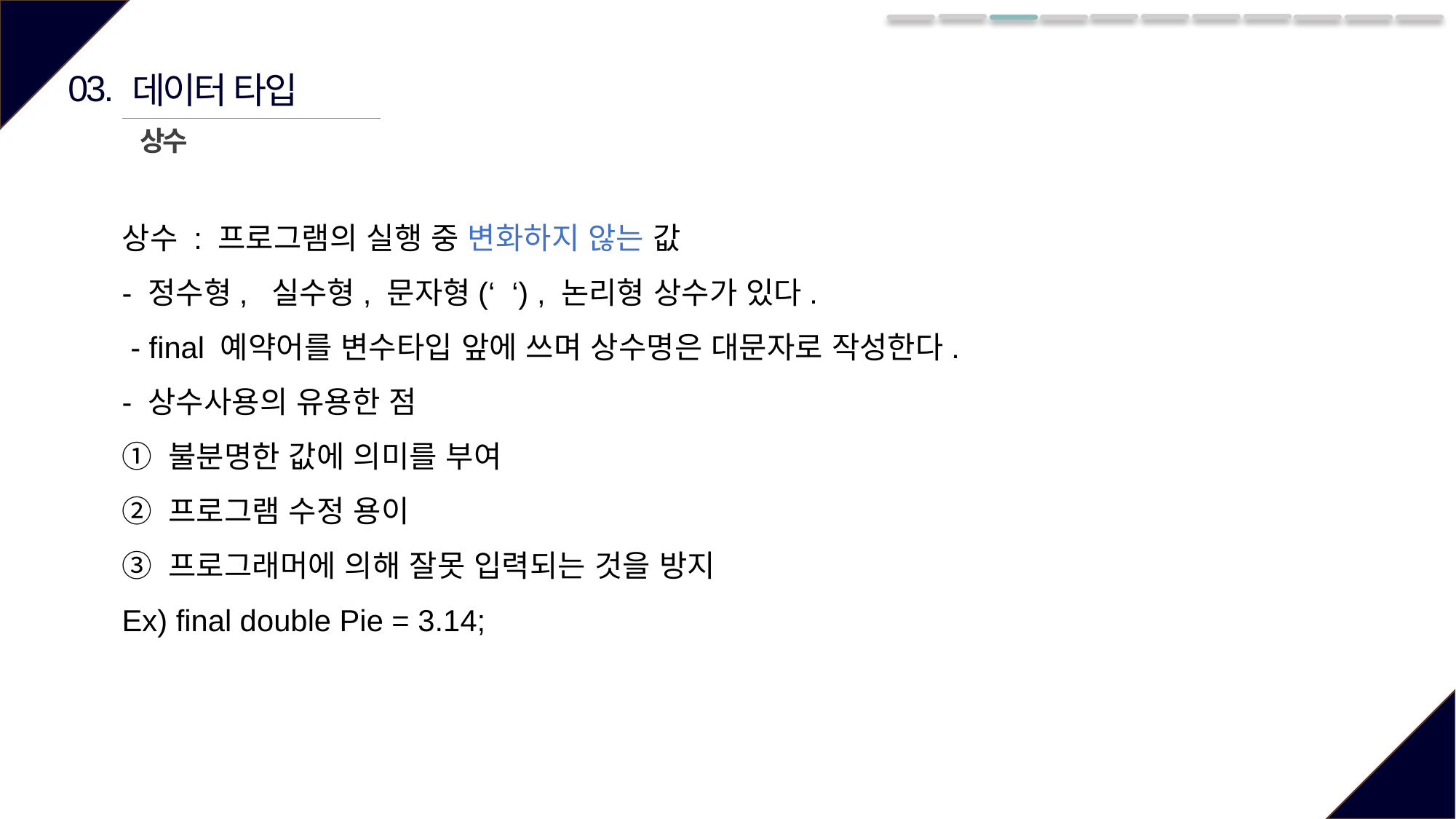

03.
데이터 타입
상수
상수 : 프로그램의 실행 중 변화하지 않는 값
- 정수형,  실수형, 문자형(‘  ‘) , 논리형 상수가 있다.
 - final 예약어를 변수타입 앞에 쓰며 상수명은 대문자로 작성한다.
- 상수사용의 유용한 점
➀ 불분명한 값에 의미를 부여
➁ 프로그램 수정 용이
➂ 프로그래머에 의해 잘못 입력되는 것을 방지
Ex) final double Pie = 3.14;